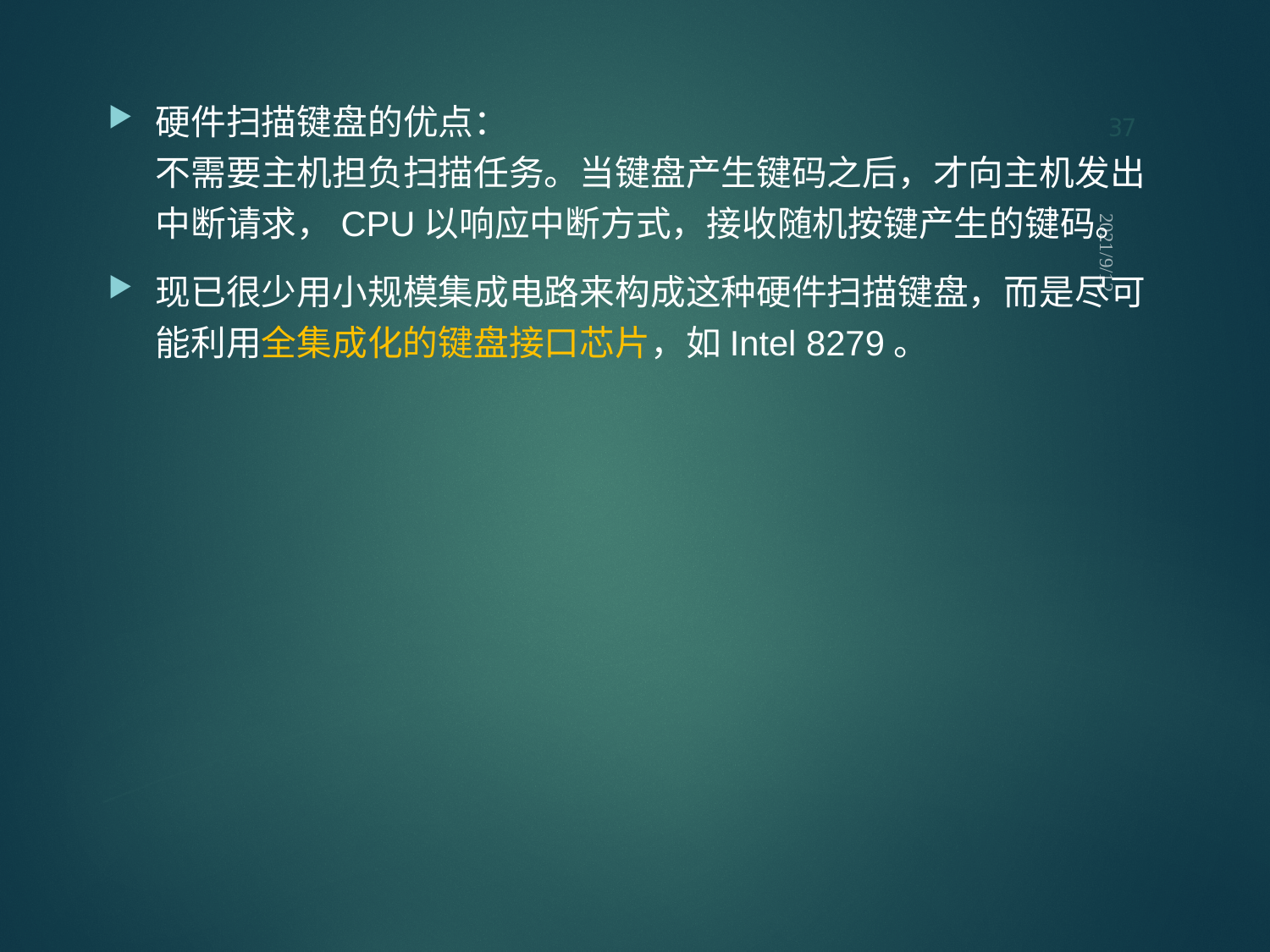

37
硬件扫描键盘的优点：
不需要主机担负扫描任务。当键盘产生键码之后，才向主机发出中断请求，CPU以响应中断方式，接收随机按键产生的键码。
现已很少用小规模集成电路来构成这种硬件扫描键盘，而是尽可能利用全集成化的键盘接口芯片，如Intel 8279。
2021/9/12